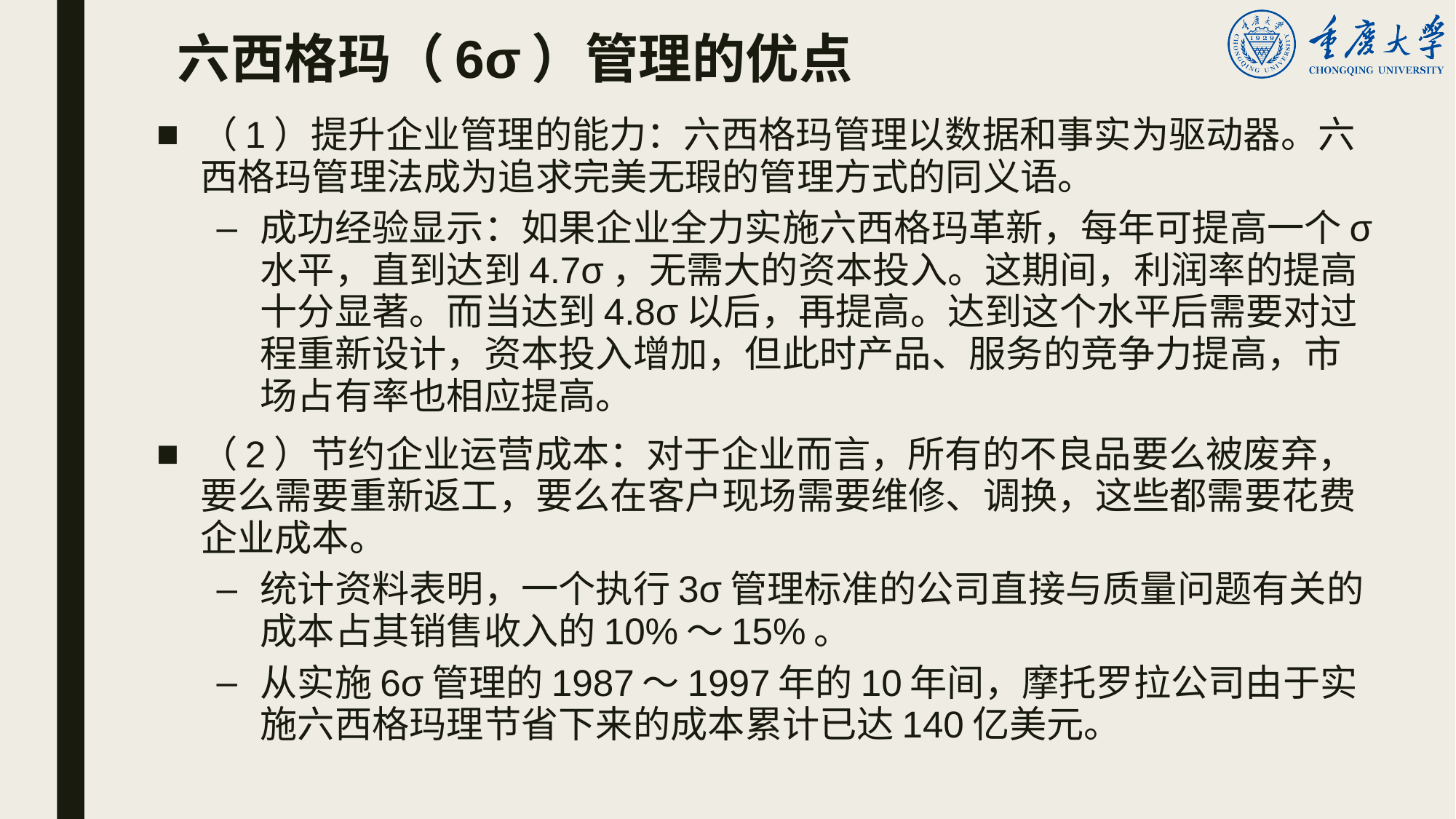

# 六西格玛（6σ）管理的优点
（1）提升企业管理的能力：六西格玛管理以数据和事实为驱动器。六西格玛管理法成为追求完美无瑕的管理方式的同义语。
成功经验显示：如果企业全力实施六西格玛革新，每年可提高一个σ水平，直到达到4.7σ，无需大的资本投入。这期间，利润率的提高十分显著。而当达到4.8σ以后，再提高。达到这个水平后需要对过程重新设计，资本投入增加，但此时产品、服务的竞争力提高，市场占有率也相应提高。
（2）节约企业运营成本：对于企业而言，所有的不良品要么被废弃，要么需要重新返工，要么在客户现场需要维修、调换，这些都需要花费企业成本。
统计资料表明，一个执行3σ管理标准的公司直接与质量问题有关的成本占其销售收入的10%～15%。
从实施6σ管理的1987～1997年的10年间，摩托罗拉公司由于实施六西格玛理节省下来的成本累计已达140亿美元。